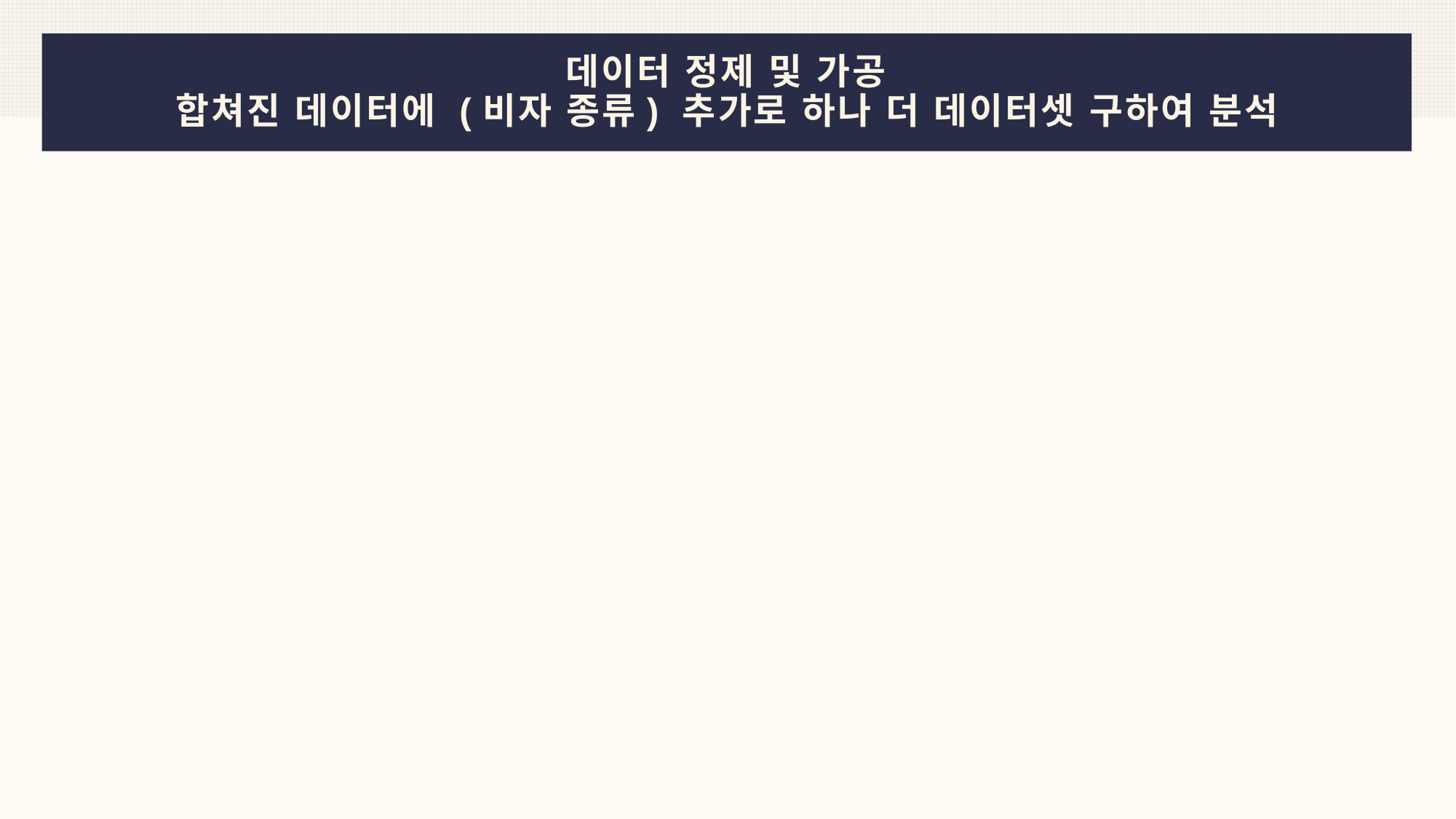

# 데이터 정제 및 가공 합쳐진 데이터에 (비자 종류) 추가로 하나 더 데이터셋 구하여 분석